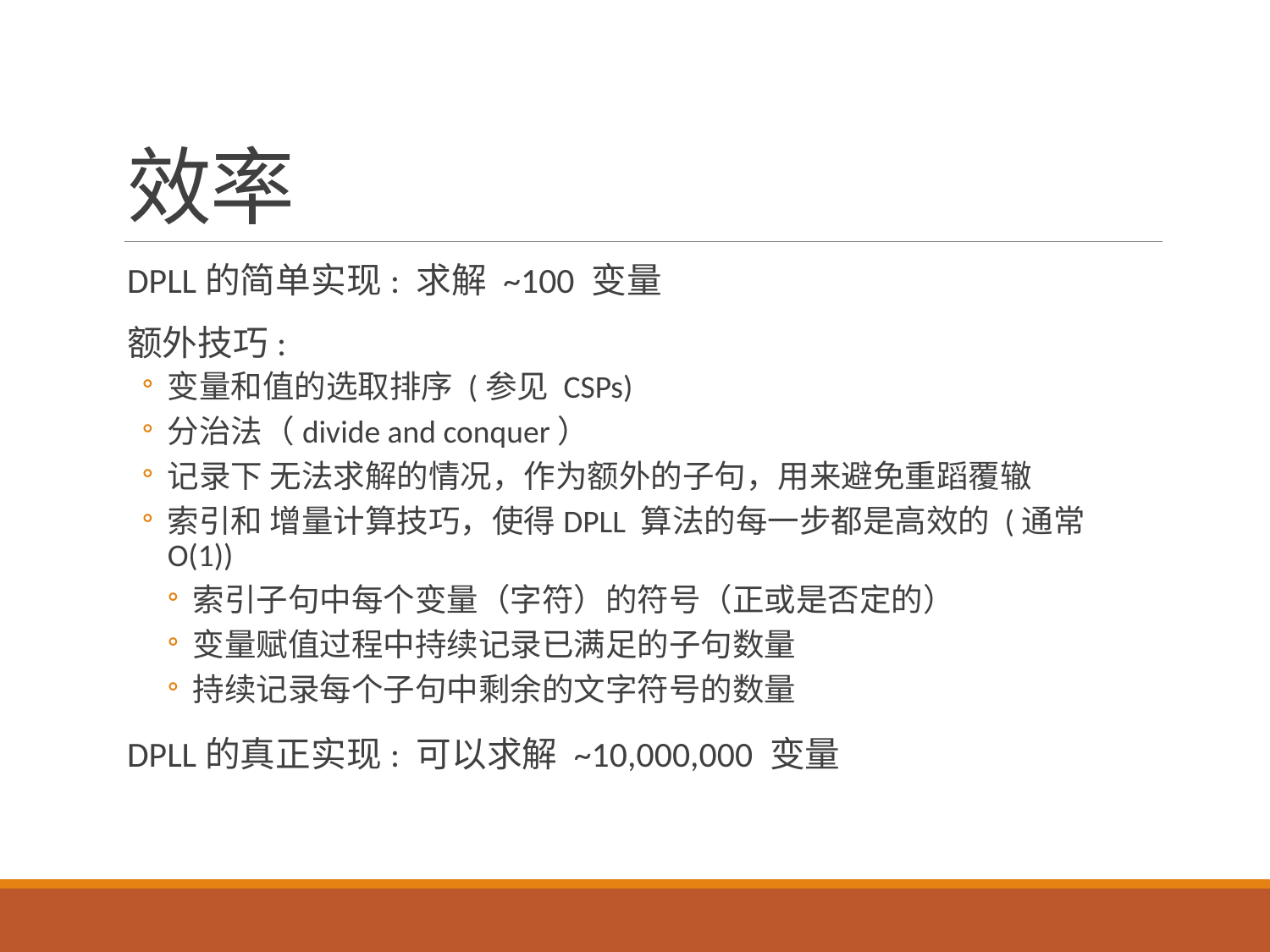

# 效率
DPLL的简单实现: 求解 ~100 变量
额外技巧:
变量和值的选取排序 (参见 CSPs)
分治法（divide and conquer）
记录下 无法求解的情况，作为额外的子句，用来避免重蹈覆辙
索引和 增量计算技巧，使得DPLL 算法的每一步都是高效的 (通常 O(1))
索引子句中每个变量（字符）的符号（正或是否定的）
变量赋值过程中持续记录已满足的子句数量
持续记录每个子句中剩余的文字符号的数量
DPLL的真正实现: 可以求解 ~10,000,000 变量